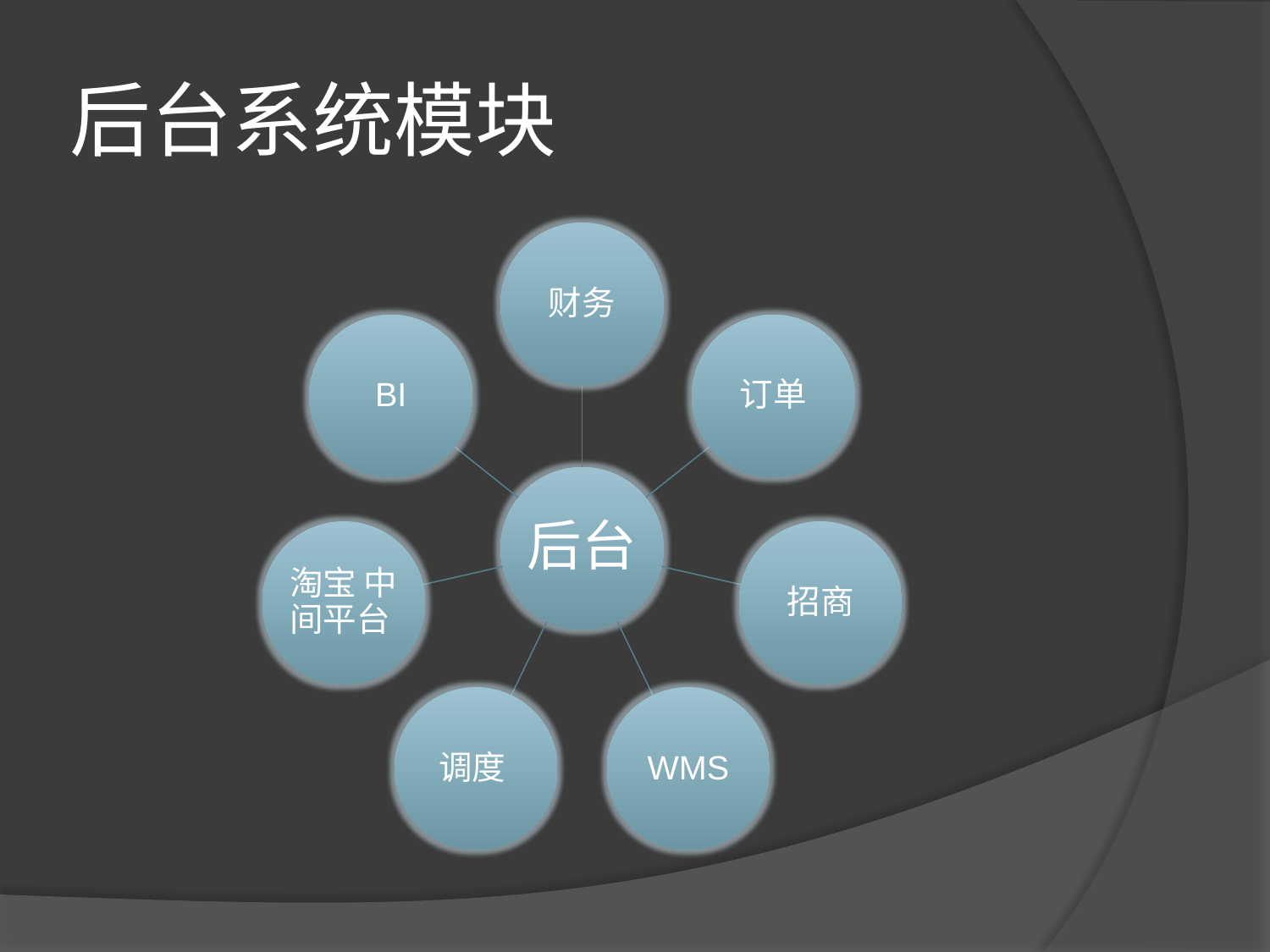

# 后台系统模块
后台

财务

订单

招商

WMS

调度

淘宝 中间平台

BI